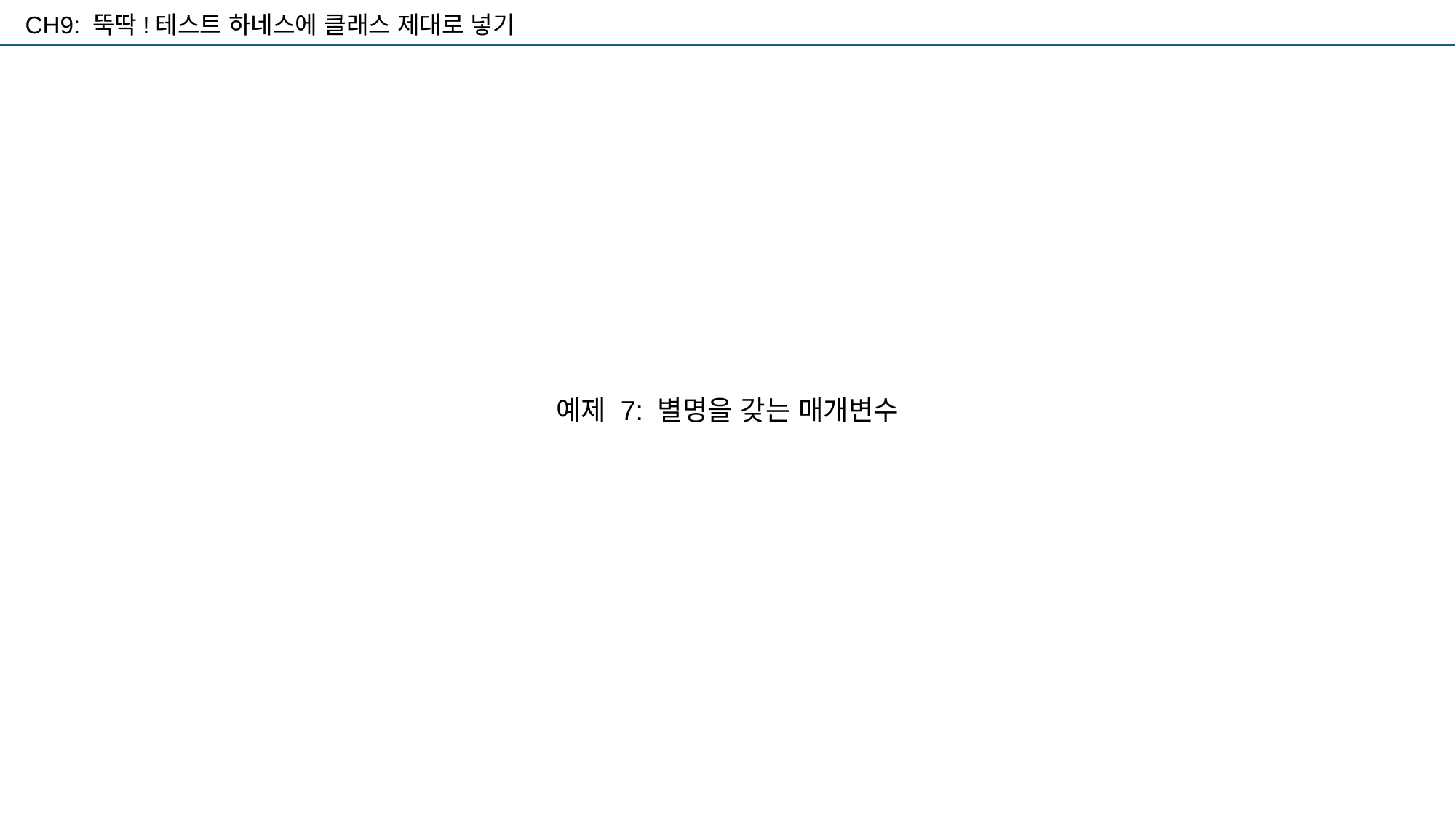

CH9: 뚝딱!테스트 하네스에 클래스 제대로 넣기
예제 7: 별명을 갖는 매개변수